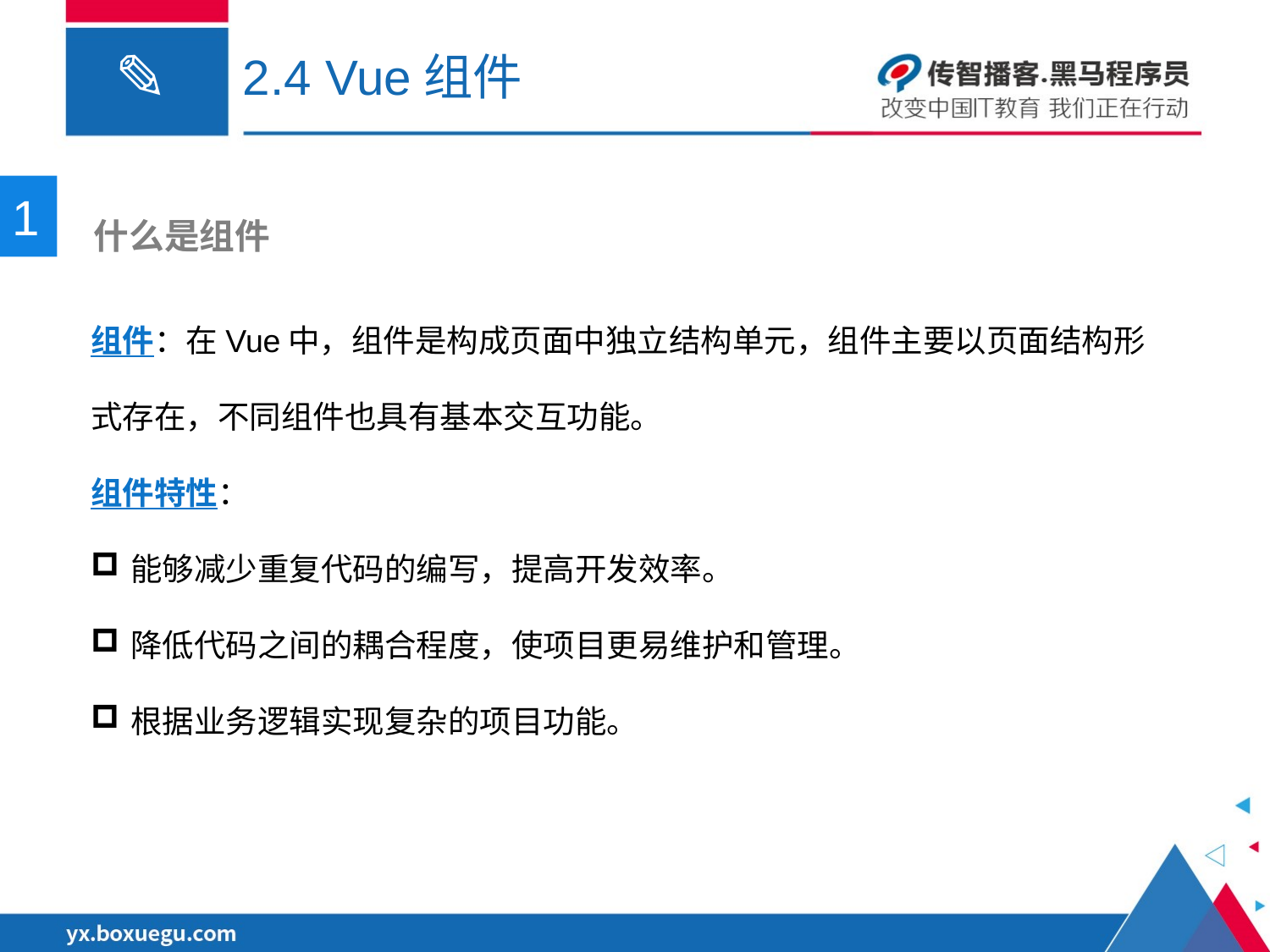

# 2.4 Vue组件

1
  什么是组件
组件：在Vue中，组件是构成页面中独立结构单元，组件主要以页面结构形式存在，不同组件也具有基本交互功能。
组件特性：
能够减少重复代码的编写，提高开发效率。
降低代码之间的耦合程度，使项目更易维护和管理。
根据业务逻辑实现复杂的项目功能。